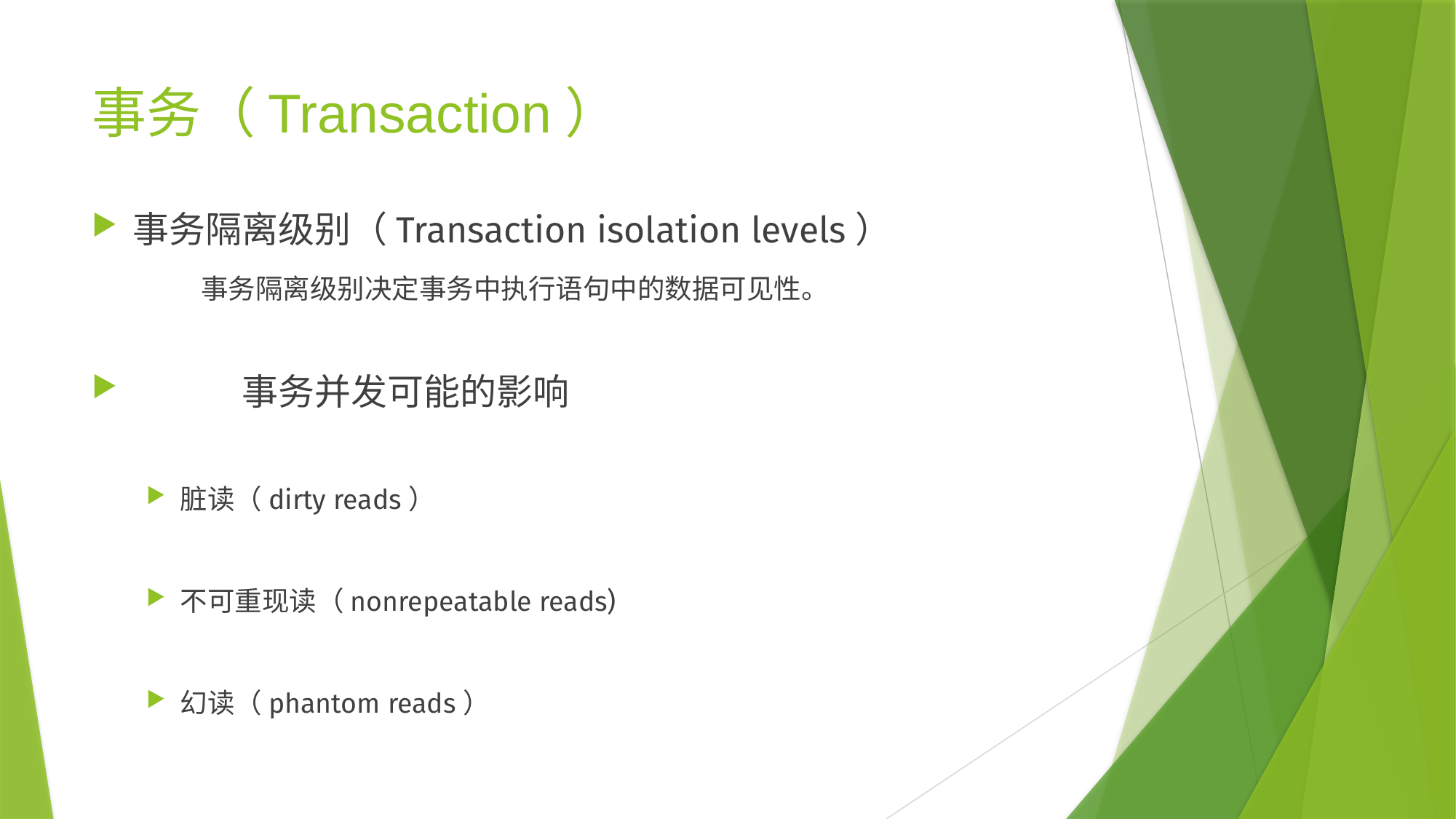

# 事务（Transaction）
事务隔离级别（Transaction isolation levels）
	事务隔离级别决定事务中执行语句中的数据可见性。

 	事务并发可能的影响

脏读（dirty reads）

不可重现读（nonrepeatable reads)

幻读（phantom reads）